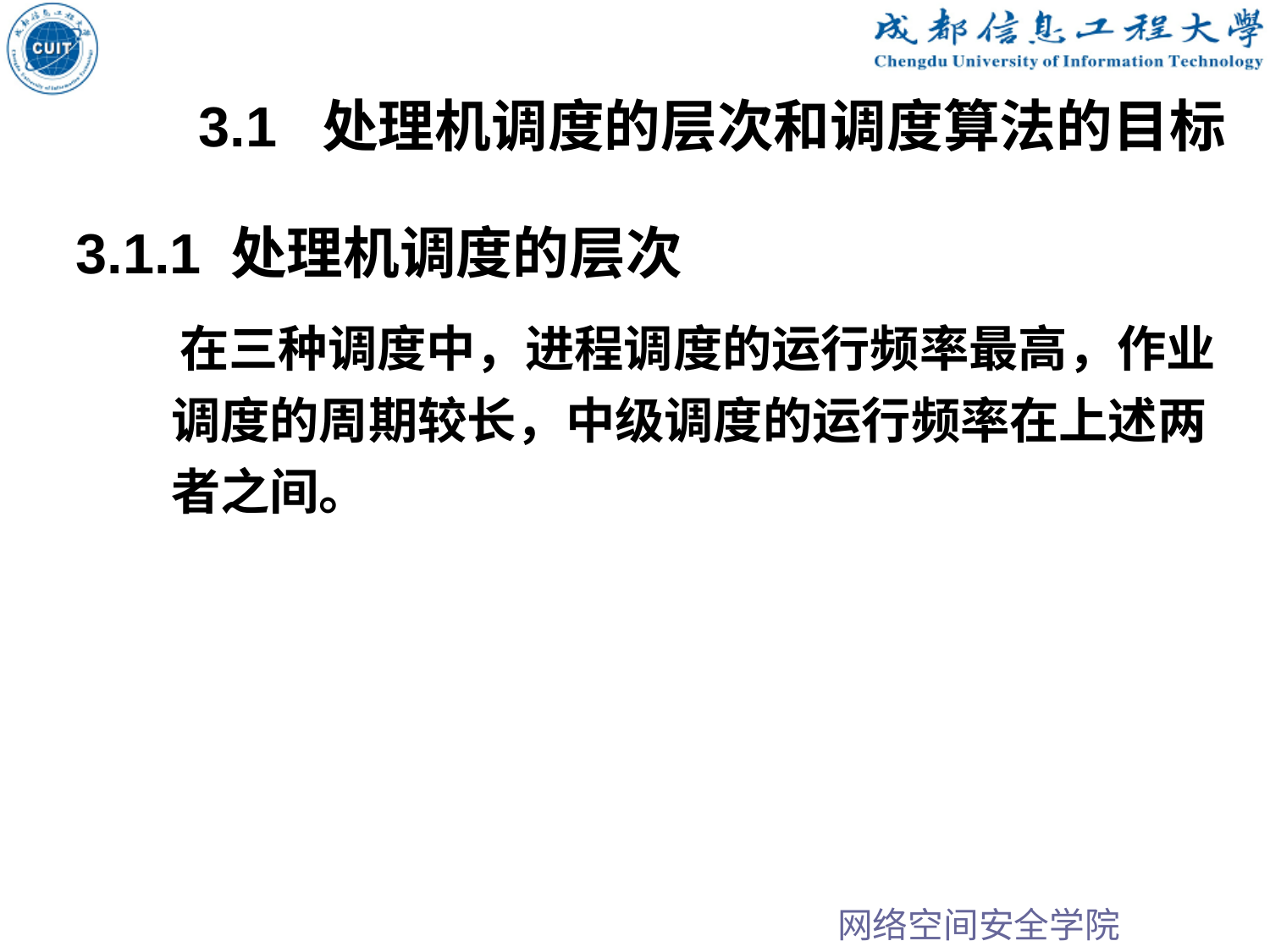

3.1  处理机调度的层次和调度算法的目标
3.1.1 处理机调度的层次
       在三种调度中，进程调度的运行频率最高，作业调度的周期较长，中级调度的运行频率在上述两者之间。